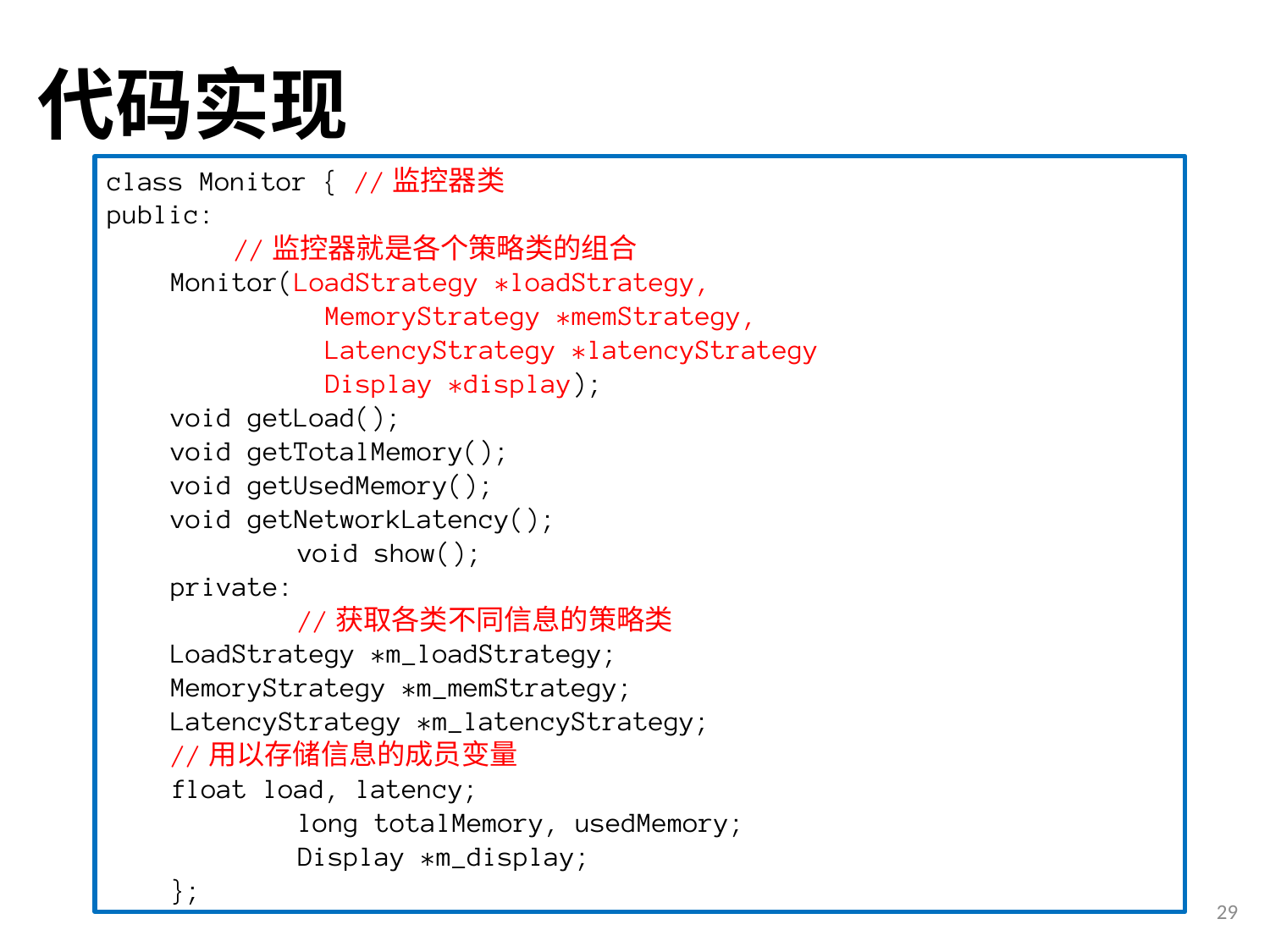

# 代码实现
class Monitor { //监控器类
public:
	//监控器就是各个策略类的组合
Monitor(LoadStrategy *loadStrategy,
          MemoryStrategy *memStrategy,
          LatencyStrategy *latencyStrategy
          Display *display);
void getLoad();
void getTotalMemory();
void getUsedMemory();
void getNetworkLatency();
	void show();
private:
	//获取各类不同信息的策略类
LoadStrategy *m_loadStrategy;
MemoryStrategy *m_memStrategy;
LatencyStrategy *m_latencyStrategy;
//用以存储信息的成员变量
float load, latency;
	long totalMemory, usedMemory;
	Display *m_display;
};
29